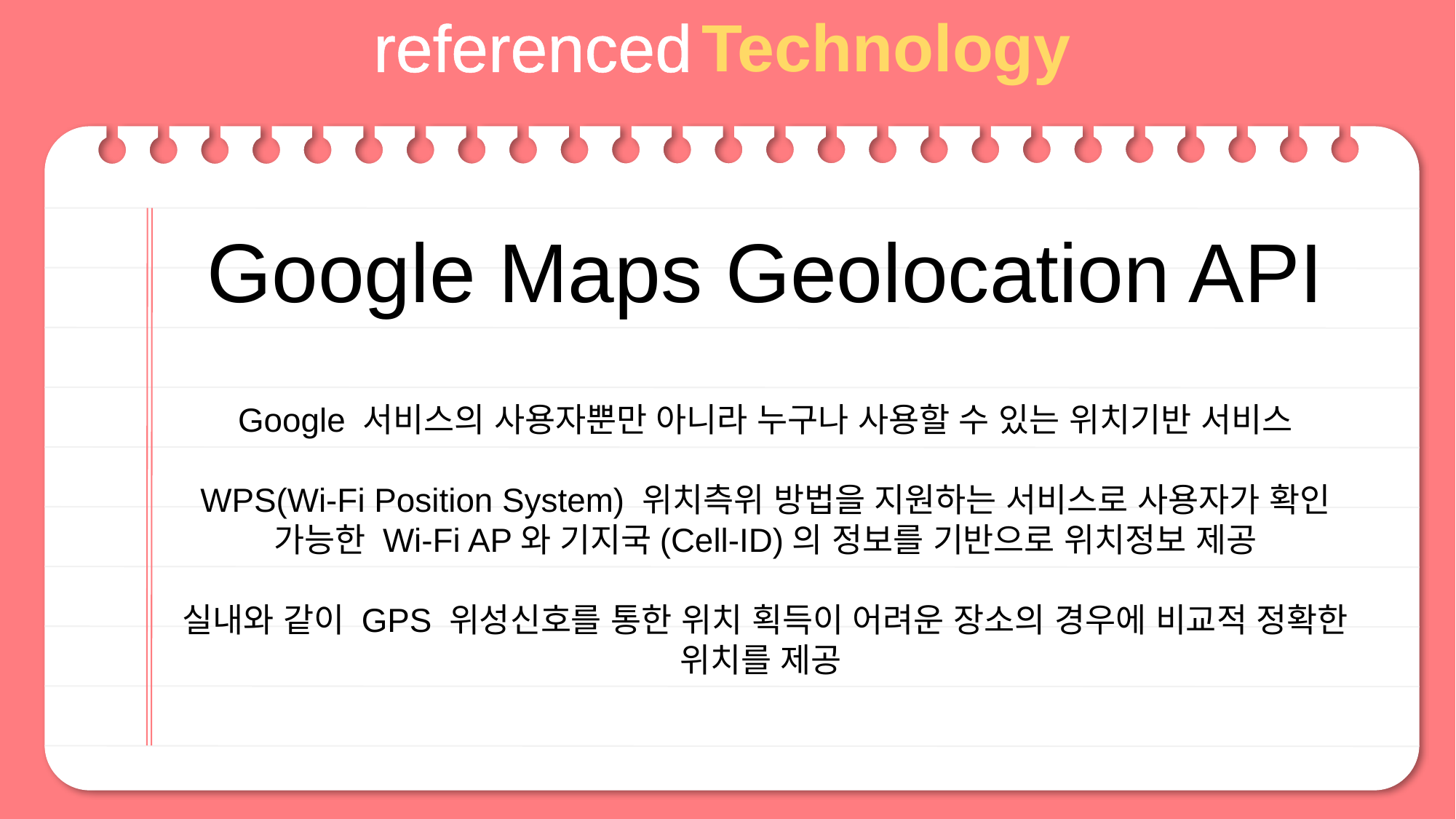

referenced  Technology

Google Maps Geolocation API

Google 서비스의 사용자뿐만 아니라 누구나 사용할 수 있는 위치기반 서비스

WPS(Wi-Fi Position System) 위치측위 방법을 지원하는 서비스로 사용자가 확인 가능한 Wi-Fi AP와 기지국(Cell-ID)의 정보를 기반으로 위치정보 제공

실내와 같이 GPS 위성신호를 통한 위치 획득이 어려운 장소의 경우에 비교적 정확한 위치를 제공